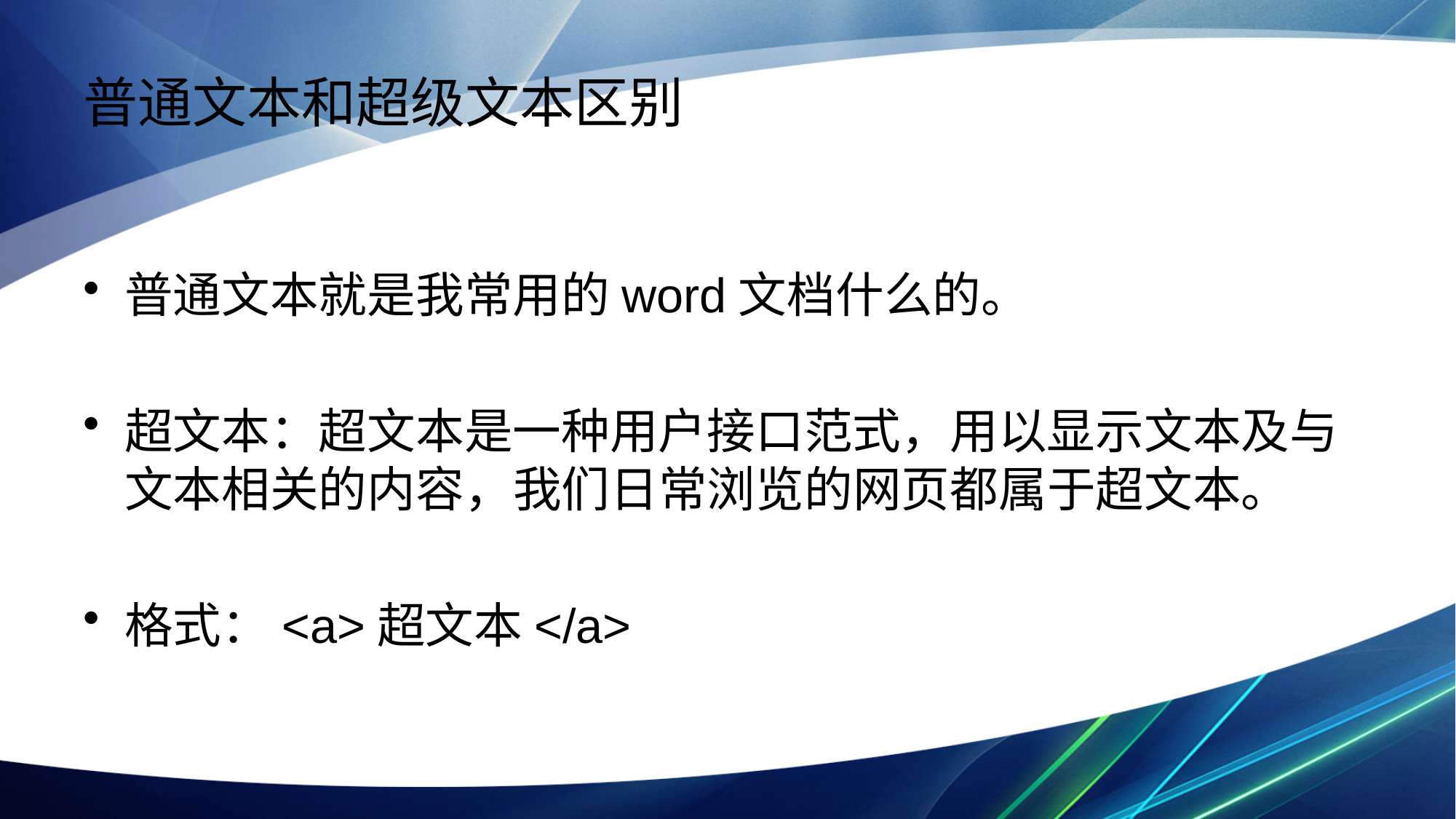

# 普通文本和超级文本区别

普通文本就是我常用的word文档什么的。

超文本：超文本是一种用户接口范式，用以显示文本及与文本相关的内容，我们日常浏览的网页都属于超文本。

格式：<a>超文本</a>